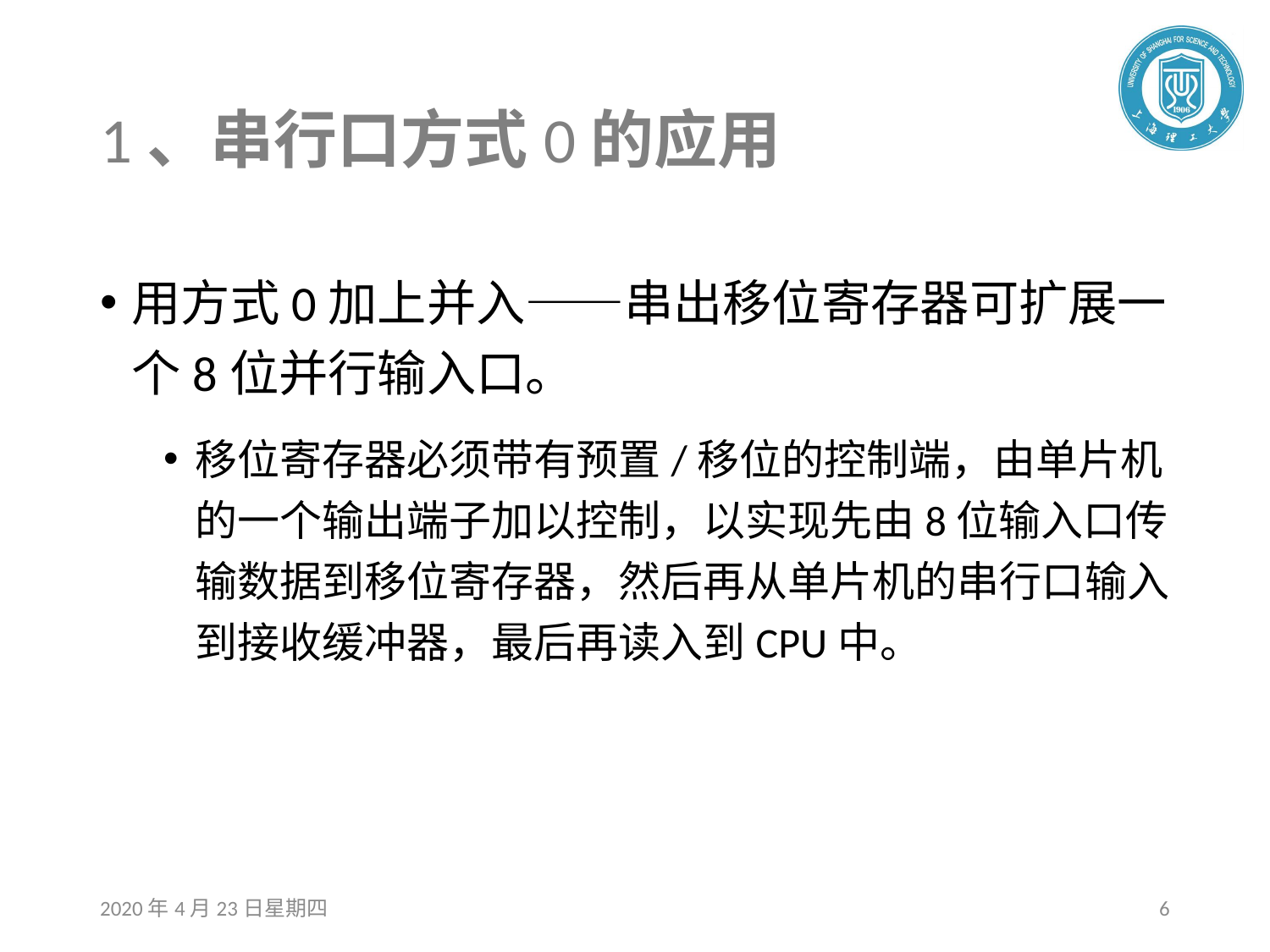

# 1、串行口方式0的应用
用方式0加上并入——串出移位寄存器可扩展一个8位并行输入口。
移位寄存器必须带有预置/移位的控制端，由单片机的一个输出端子加以控制，以实现先由8位输入口传输数据到移位寄存器，然后再从单片机的串行口输入到接收缓冲器，最后再读入到CPU中。
2020年4月23日星期四
6